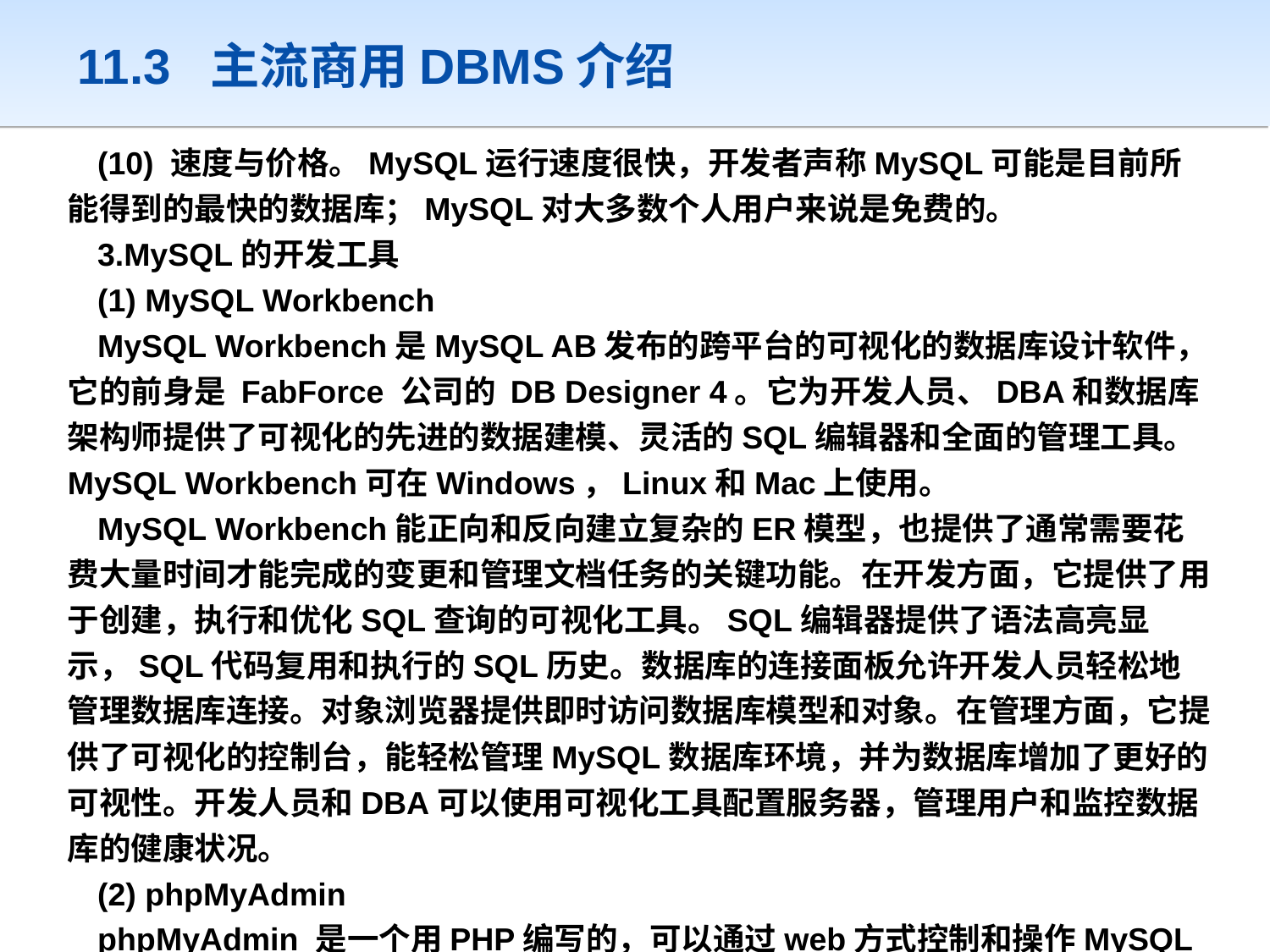

# 11.3  主流商用DBMS介绍
(10) 速度与价格。MySQL运行速度很快，开发者声称MySQL可能是目前所能得到的最快的数据库；MySQL对大多数个人用户来说是免费的。
3.MySQL的开发工具
(1) MySQL Workbench
MySQL Workbench是MySQL AB发布的跨平台的可视化的数据库设计软件，它的前身是 FabForce 公司的 DB Designer 4。它为开发人员、DBA和数据库架构师提供了可视化的先进的数据建模、灵活的SQL编辑器和全面的管理工具。MySQL Workbench可在Windows，Linux和Mac上使用。
MySQL Workbench能正向和反向建立复杂的ER模型，也提供了通常需要花费大量时间才能完成的变更和管理文档任务的关键功能。在开发方面，它提供了用于创建，执行和优化SQL查询的可视化工具。SQL编辑器提供了语法高亮显示，SQL代码复用和执行的SQL历史。数据库的连接面板允许开发人员轻松地管理数据库连接。对象浏览器提供即时访问数据库模型和对象。在管理方面，它提供了可视化的控制台，能轻松管理MySQL数据库环境，并为数据库增加了更好的可视性。开发人员和DBA可以使用可视化工具配置服务器，管理用户和监控数据库的健康状况。
(2) phpMyAdmin
phpMyAdmin 是一个用PHP编写的，可以通过web方式控制和操作MySQL数据库。